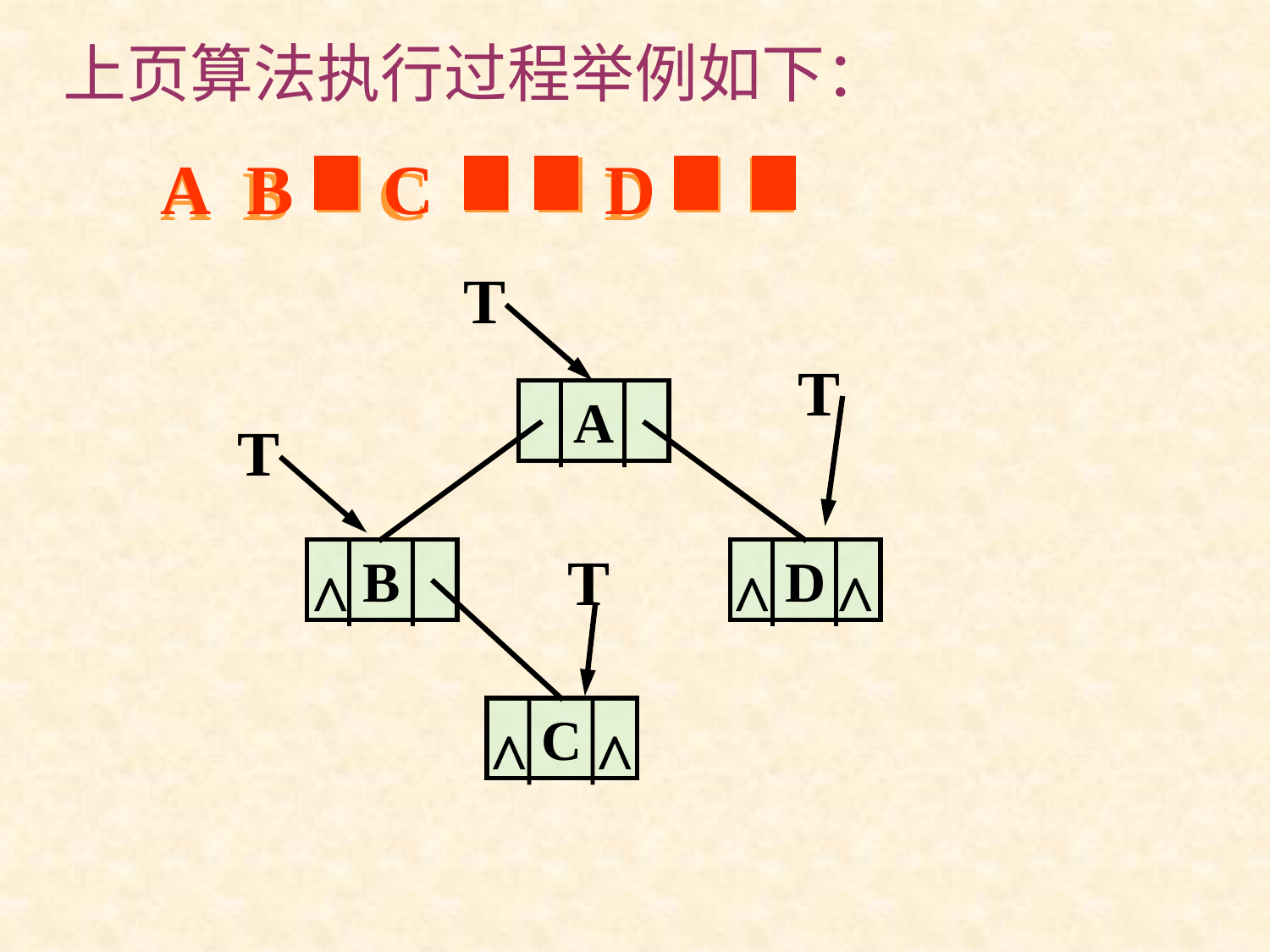

上页算法执行过程举例如下：
A  B     C          D
A
B
C
D

#
#
#
#
#
T

T
A

T

T
B

D

^
^
^

C

^
^